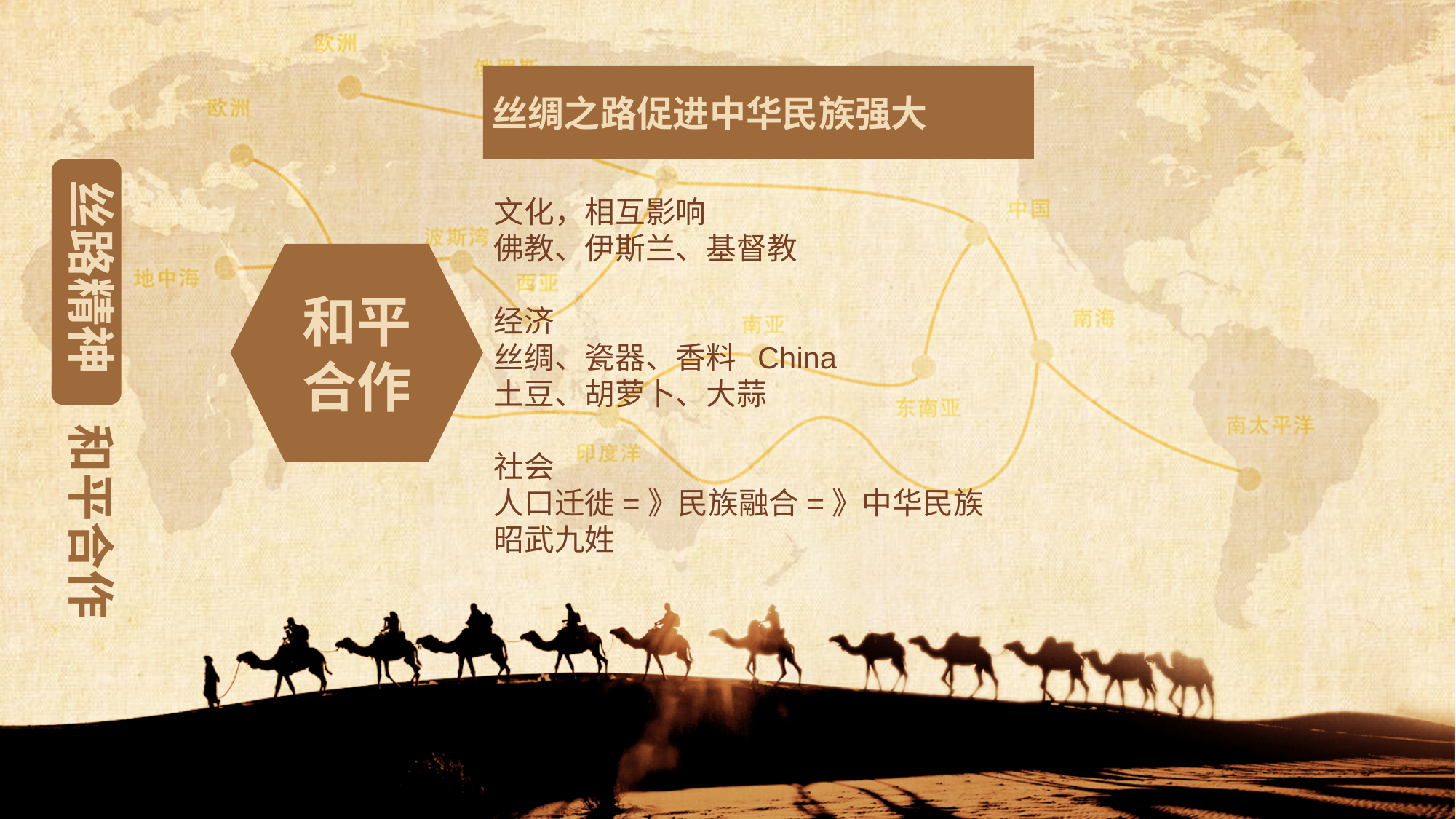

丝绸之路促进中华民族强大

丝路精神
文化，相互影响
佛教、伊斯兰、基督教

经济
丝绸、瓷器、香料  China
土豆、胡萝卜、大蒜

社会
人口迁徙=》民族融合=》中华民族
昭武九姓
和平合作
和平合作